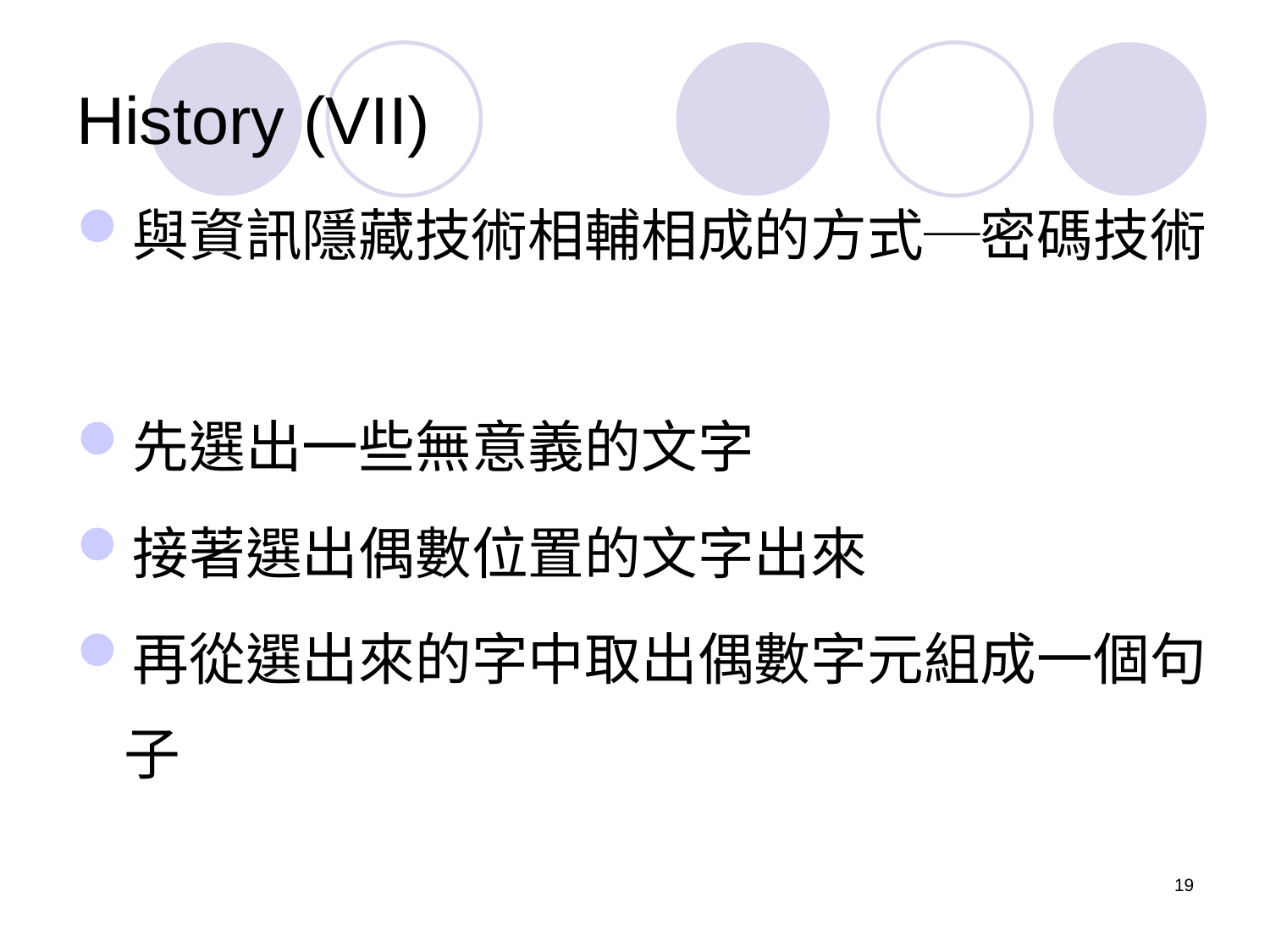

# History (VII)
與資訊隱藏技術相輔相成的方式─密碼技術

先選出一些無意義的文字
接著選出偶數位置的文字出來
再從選出來的字中取出偶數字元組成一個句子

19